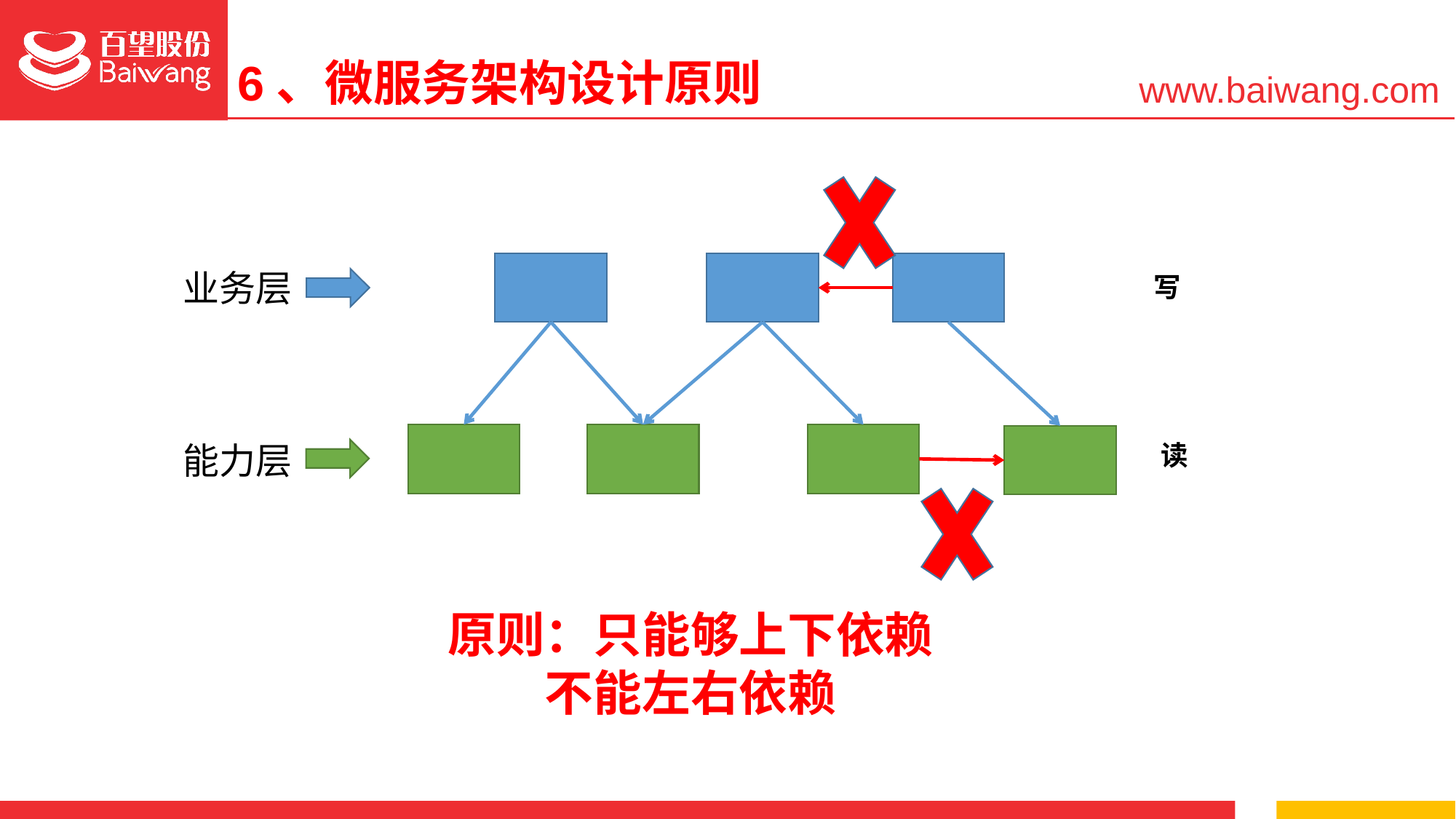

6、微服务架构设计原则

业务层
写

能力层
读

原则：只能够上下依赖
不能左右依赖